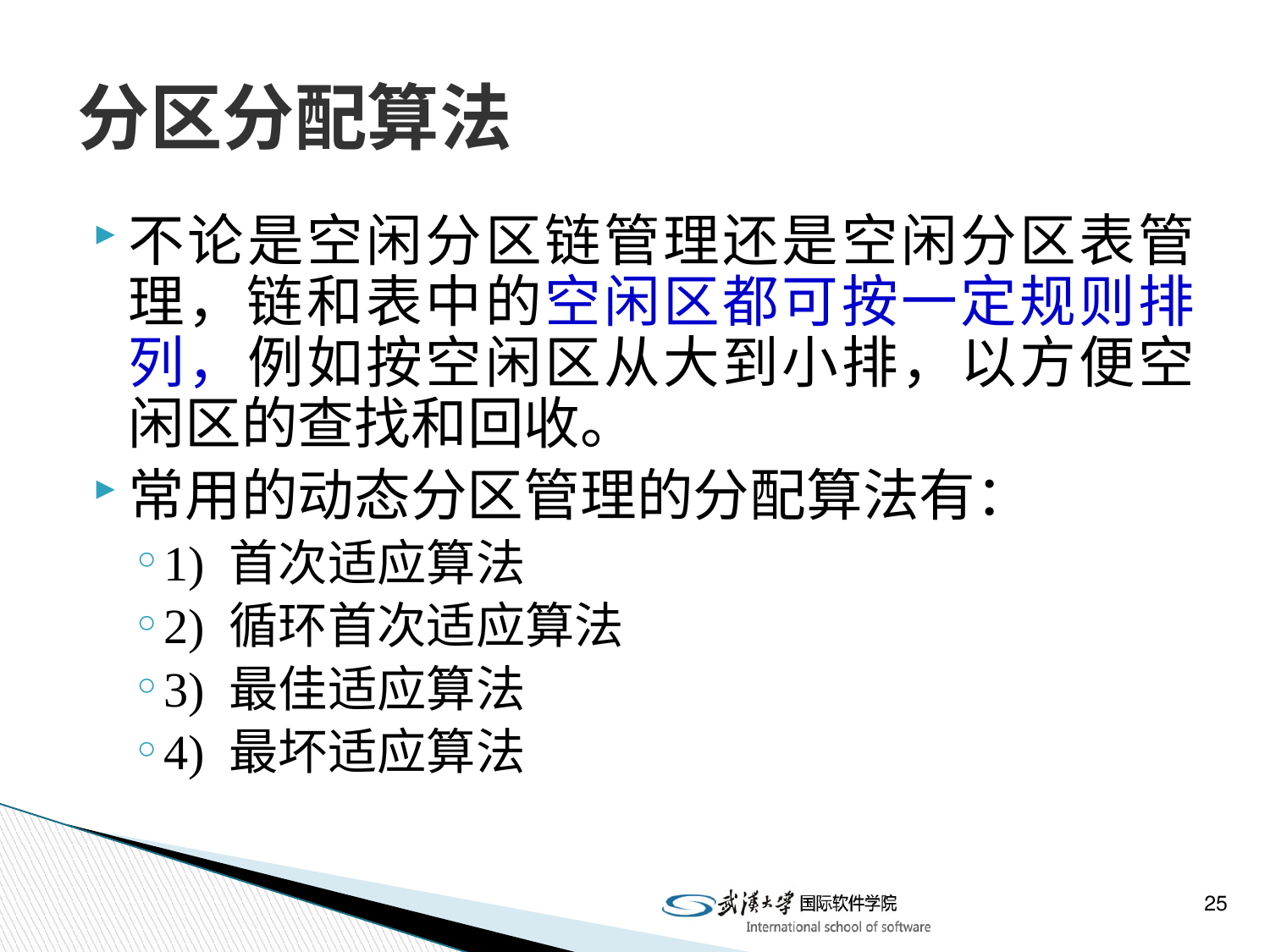

# 分区分配算法
不论是空闲分区链管理还是空闲分区表管理，链和表中的空闲区都可按一定规则排列，例如按空闲区从大到小排，以方便空闲区的查找和回收。
常用的动态分区管理的分配算法有：
1) 首次适应算法
2) 循环首次适应算法
3) 最佳适应算法
4) 最坏适应算法